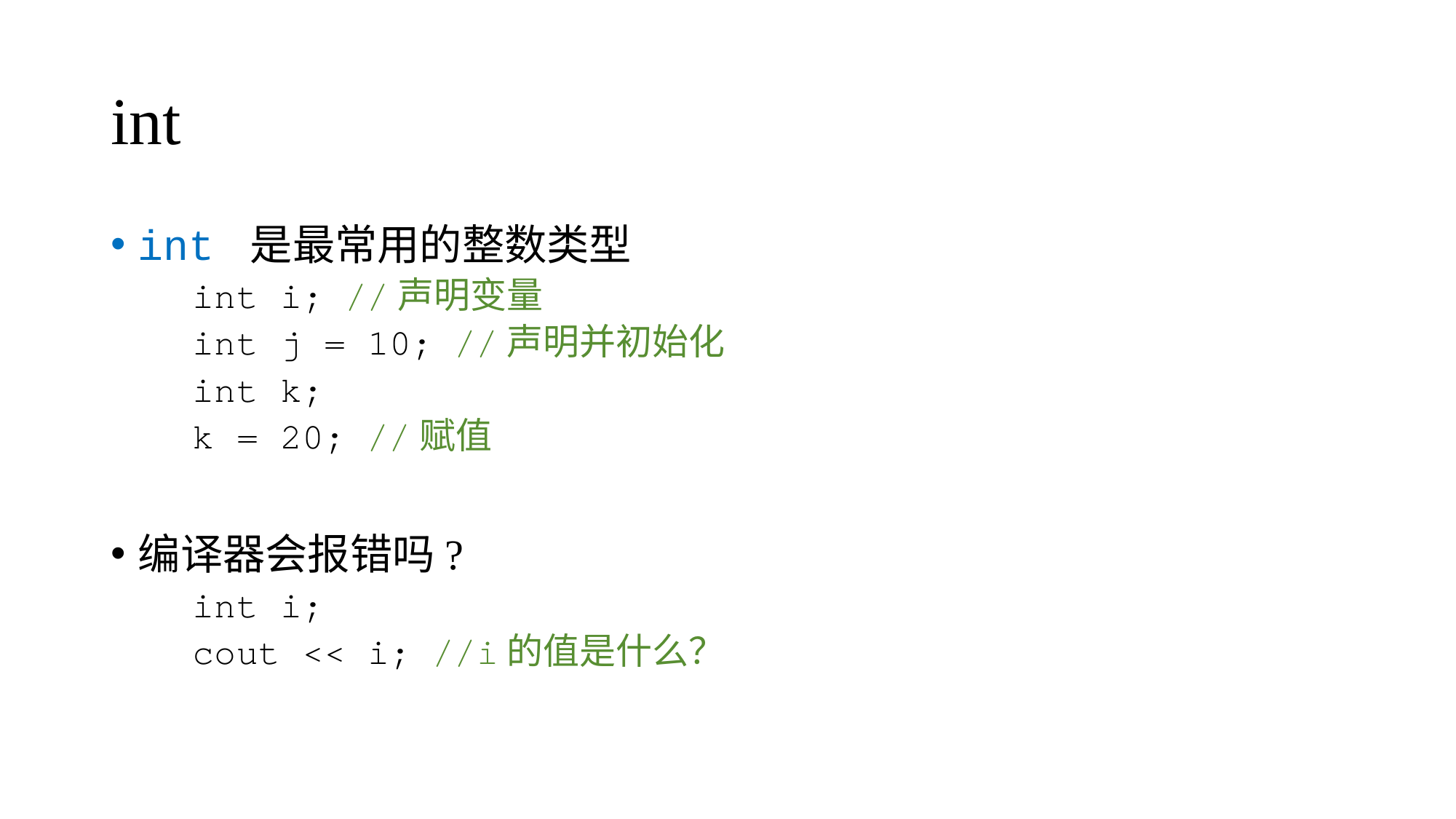

# int
int 是最常用的整数类型
int i; //声明变量
int j = 10; //声明并初始化
int k;
k = 20; //赋值

编译器会报错吗?
int i;
cout << i; //i的值是什么？